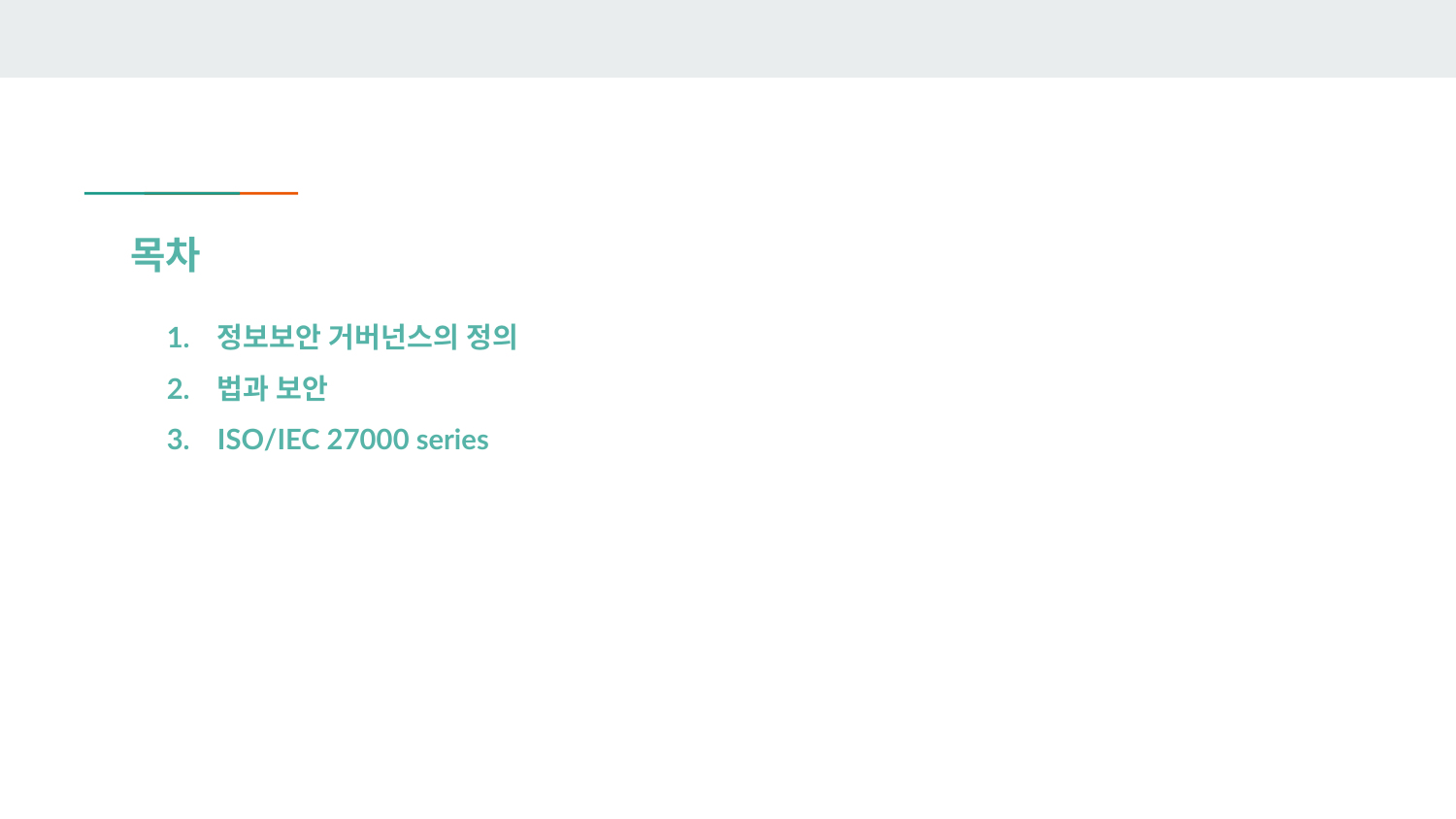

# 목차
정보보안 거버넌스의 정의
법과 보안
ISO/IEC 27000 series